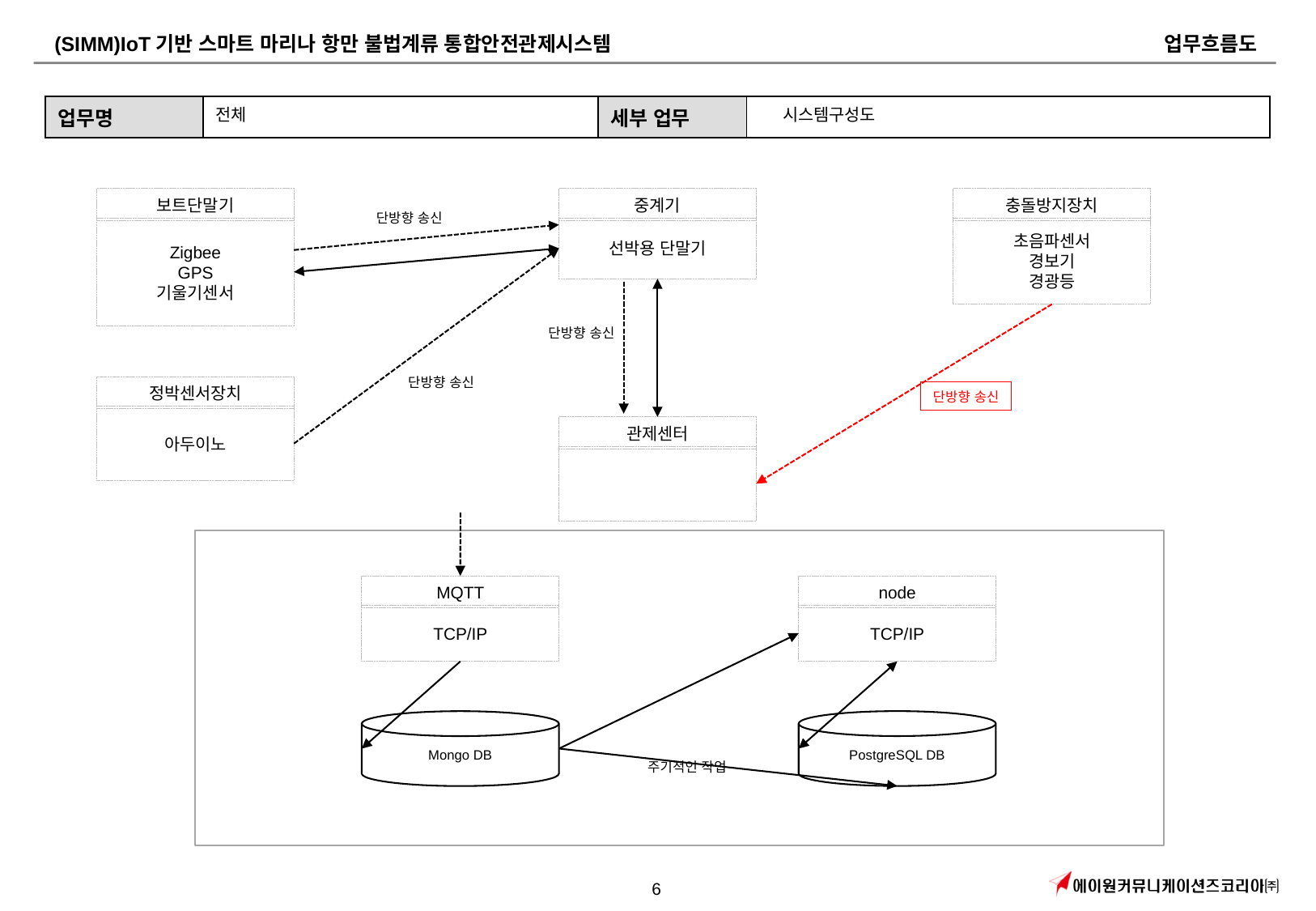

전체
시스템구성도
충돌방지장치
초음파센서
경보기
경광등
중계기
선박용 단말기
보트단말기
Zigbee
GPS
기울기센서
단방향 송신
단방향 송신
단방향 송신
정박센서장치
아두이노
단방향 송신
관제센터

MQTT
TCP/IP
node
TCP/IP
PostgreSQL DB
Mongo DB
주기적인 작업